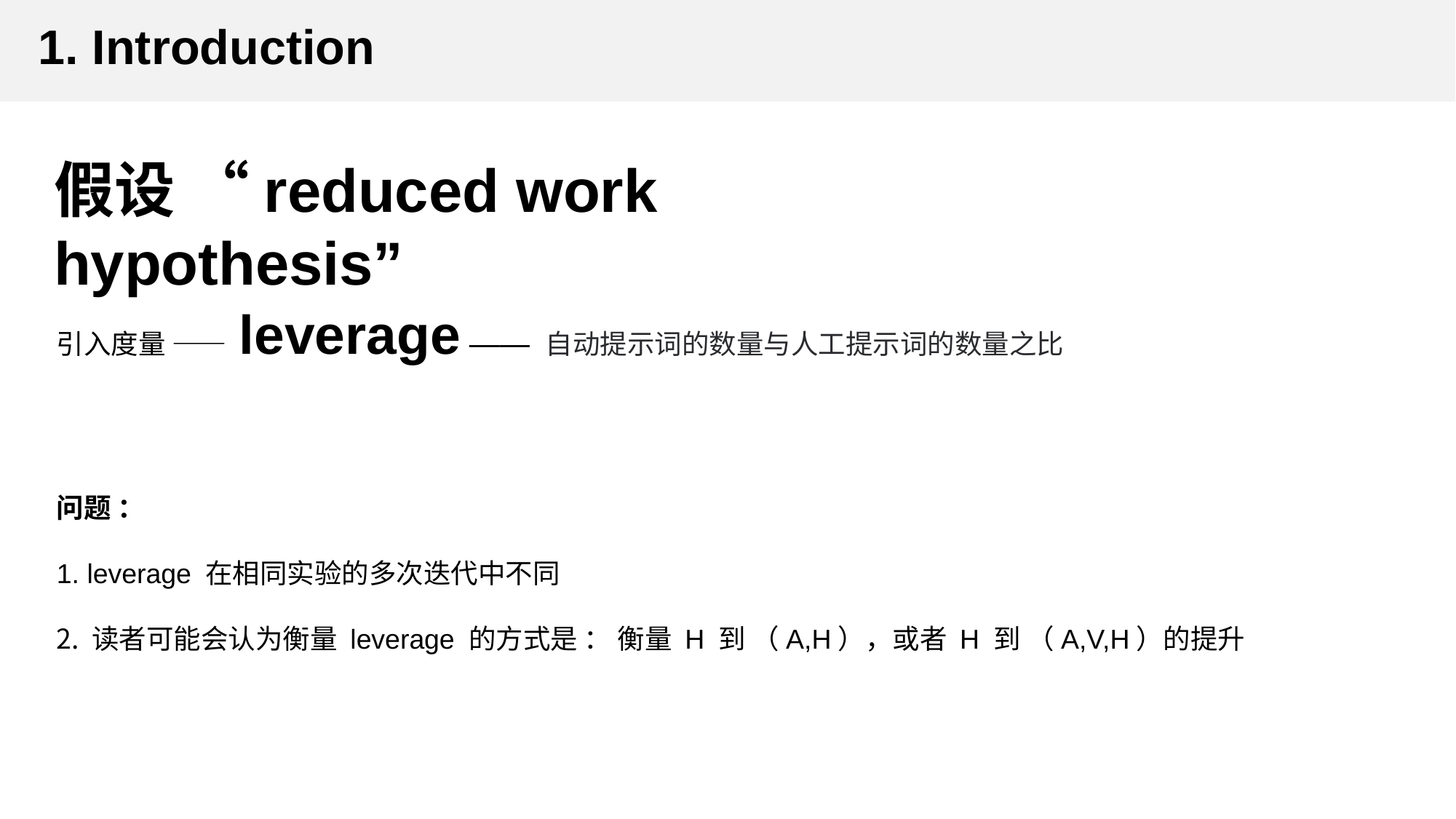

# 1. Introduction
假设 “reduced work hypothesis”
引入度量 —— leverage —— 自动提示词的数量与人工提示词的数量之比
问题 ：
 leverage 在相同实验的多次迭代中不同
 读者可能会认为衡量 leverage 的方式是 ： 衡量 H 到 （A,H），或者 H 到 （A,V,H）的提升